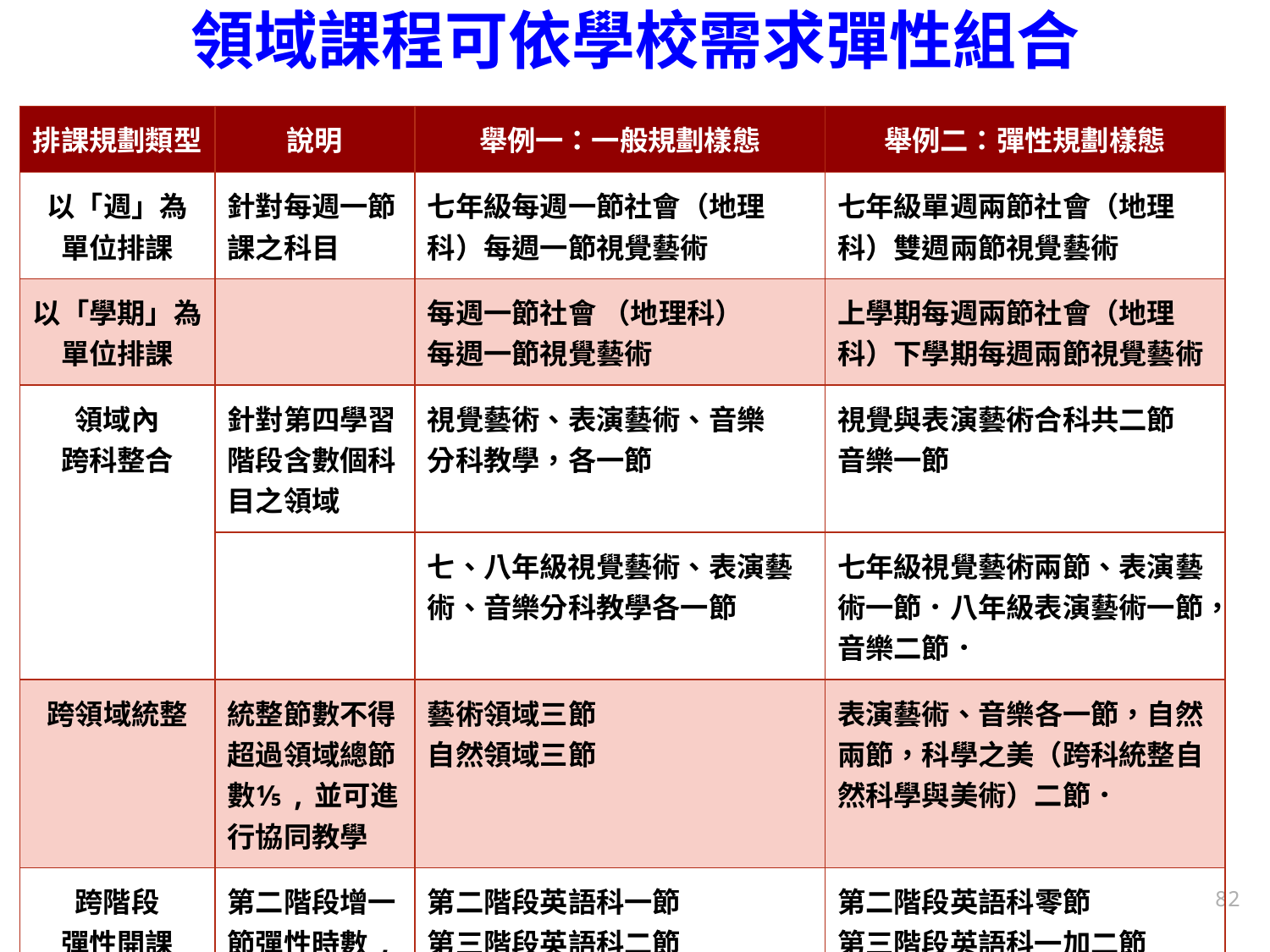

# 領域課程可依學校需求彈性組合
| 排課規劃類型 | 說明 | 舉例一：一般規劃樣態 | 舉例二：彈性規劃樣態 |
| --- | --- | --- | --- |
| 以「週」為 單位排課 | 針對每週一節課之科目 | 七年級每週一節社會（地理科）每週一節視覺藝術 | 七年級單週兩節社會（地理科）雙週兩節視覺藝術 |
| 以「學期」為單位排課 |  | 每週一節社會 （地理科） 每週一節視覺藝術 | 上學期每週兩節社會（地理科）下學期每週兩節視覺藝術 |
| 領域內 跨科整合 | 針對第四學習階段含數個科目之領域 | 視覺藝術、表演藝術、音樂 分科教學，各一節 | 視覺與表演藝術合科共二節 音樂一節 |
|  |  | 七、八年級視覺藝術、表演藝術、音樂分科教學各一節 | 七年級視覺藝術兩節、表演藝術一節．八年級表演藝術一節，音樂二節． |
| 跨領域統整 | 統整節數不得超過領域總節數⅕,並可進行協同教學 | 藝術領域三節 自然領域三節 | 表演藝術、音樂各一節，自然兩節，科學之美（跨科統整自然科學與美術）二節． |
| 跨階段 彈性開課 | 第二階段增一節彈性時數,第三階段則減一節彈性時數 | 第二階段英語科一節 第三階段英語科二節 | 第二階段英語科零節 第三階段英語科一加二節 |
82